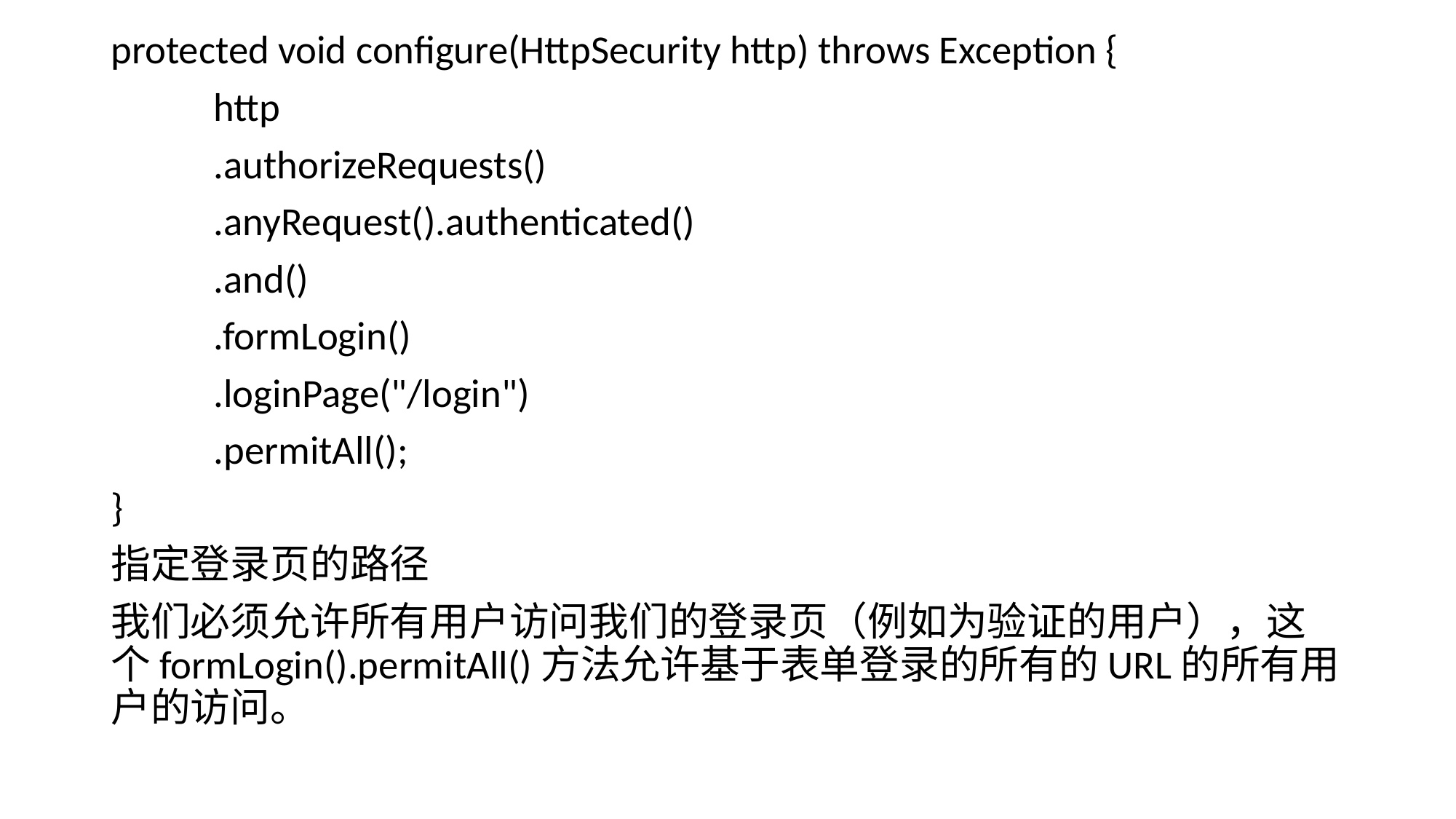

protected void configure(HttpSecurity http) throws Exception {
	http
		.authorizeRequests()
			.anyRequest().authenticated()
			.and()
		.formLogin()
			.loginPage("/login")
			.permitAll();
}
指定登录页的路径
我们必须允许所有用户访问我们的登录页（例如为验证的用户），这个formLogin().permitAll()方法允许基于表单登录的所有的URL的所有用户的访问。